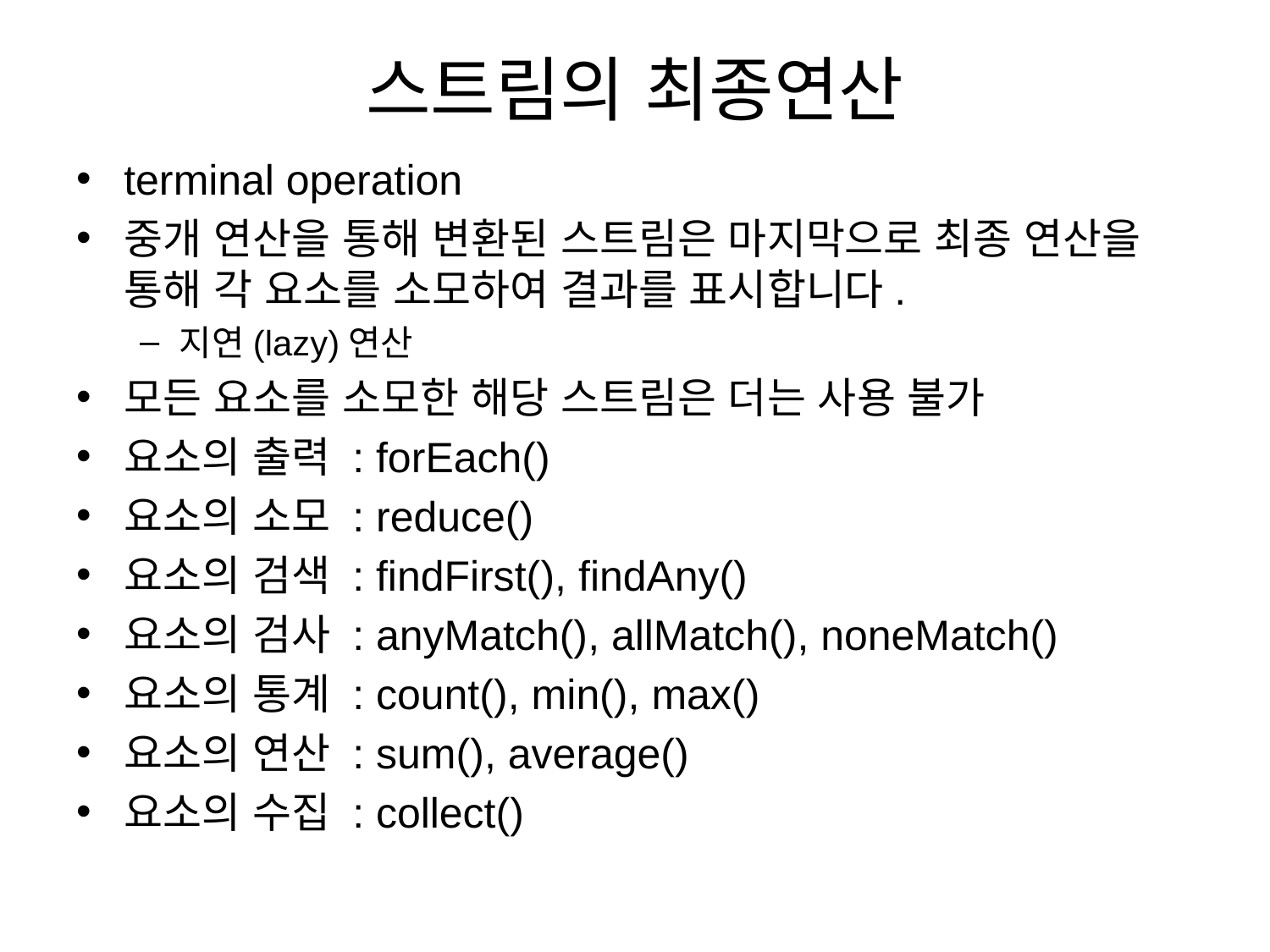

# 스트림의 최종연산
terminal operation
중개 연산을 통해 변환된 스트림은 마지막으로 최종 연산을 통해 각 요소를 소모하여 결과를 표시합니다.
지연(lazy)연산
모든 요소를 소모한 해당 스트림은 더는 사용 불가
요소의 출력 : forEach()
요소의 소모 : reduce()
요소의 검색 : findFirst(), findAny()
요소의 검사 : anyMatch(), allMatch(), noneMatch()
요소의 통계 : count(), min(), max()
요소의 연산 : sum(), average()
요소의 수집 : collect()